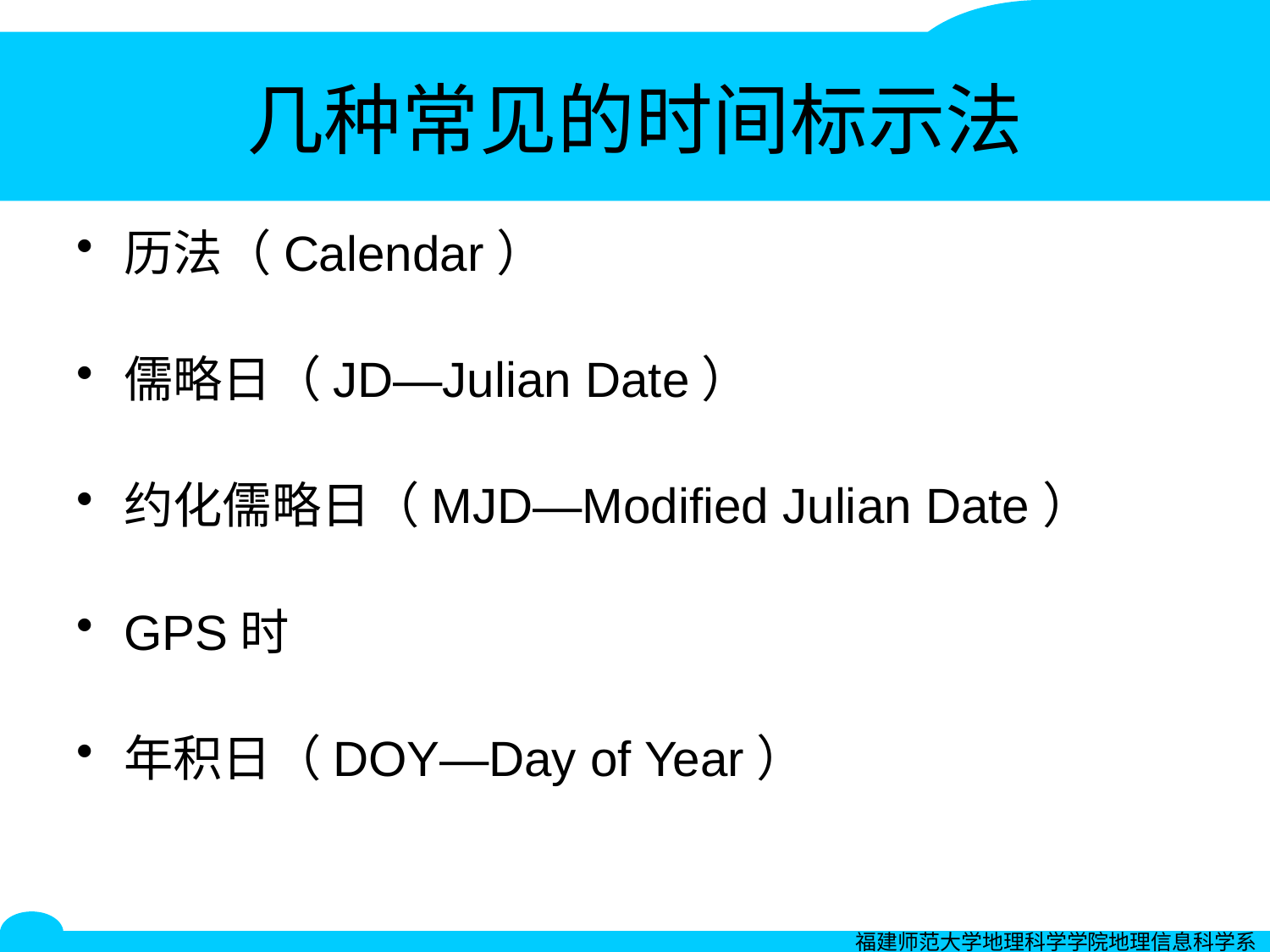

# 几种常见的时间标示法
历法（Calendar）

儒略日（JD—Julian Date）

约化儒略日（MJD—Modified Julian Date）

GPS时

年积日（DOY—Day of Year）